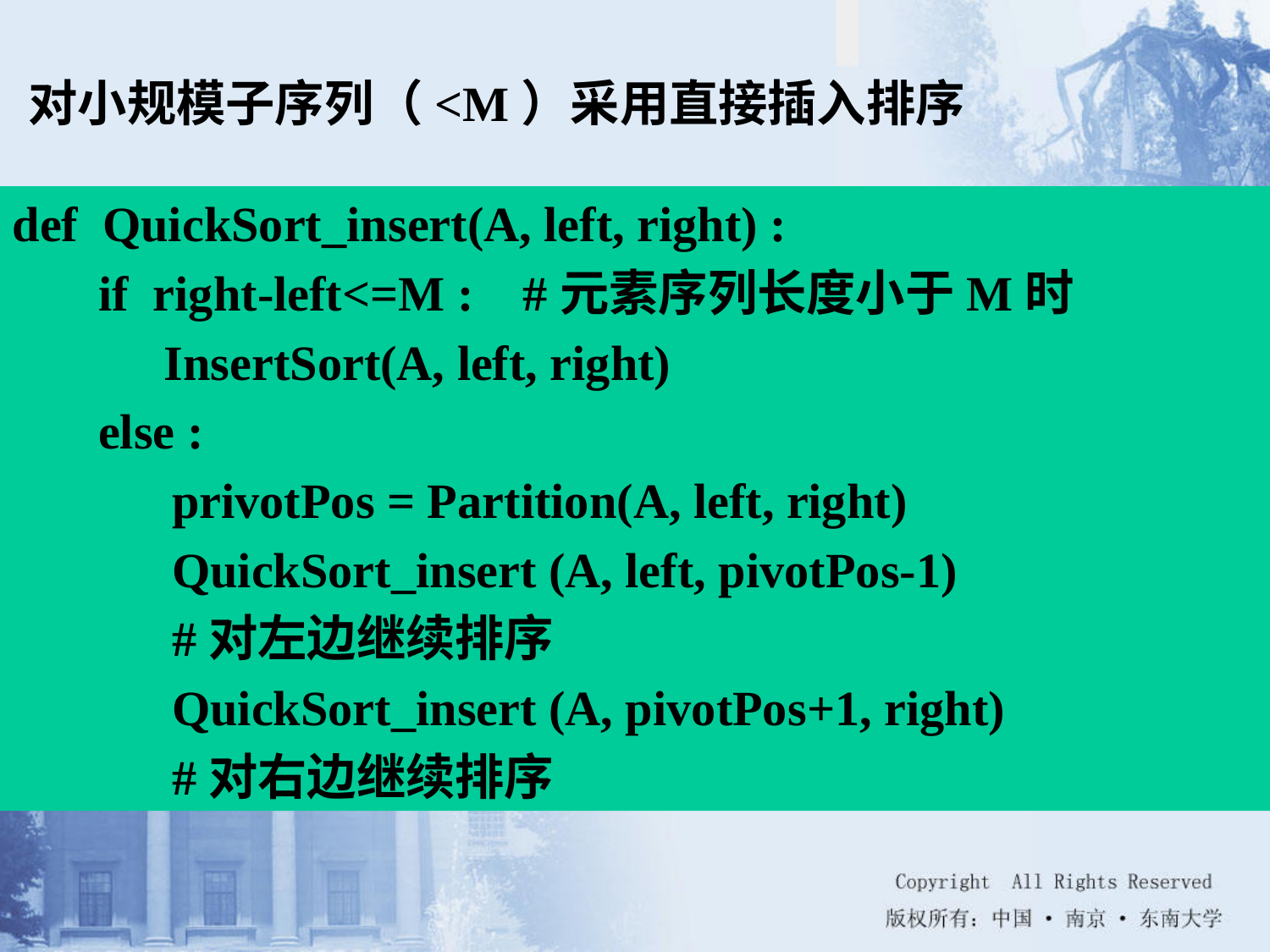

对小规模子序列（<M）采用直接插入排序
def  QuickSort_insert(A, left, right) :
       if  right-left<=M :    #元素序列长度小于M时
	  InsertSort(A, left, right)
       else :
             privotPos = Partition(A, left, right)
             QuickSort_insert (A, left, pivotPos-1)
             #对左边继续排序
             QuickSort_insert (A, pivotPos+1, right)
             #对右边继续排序